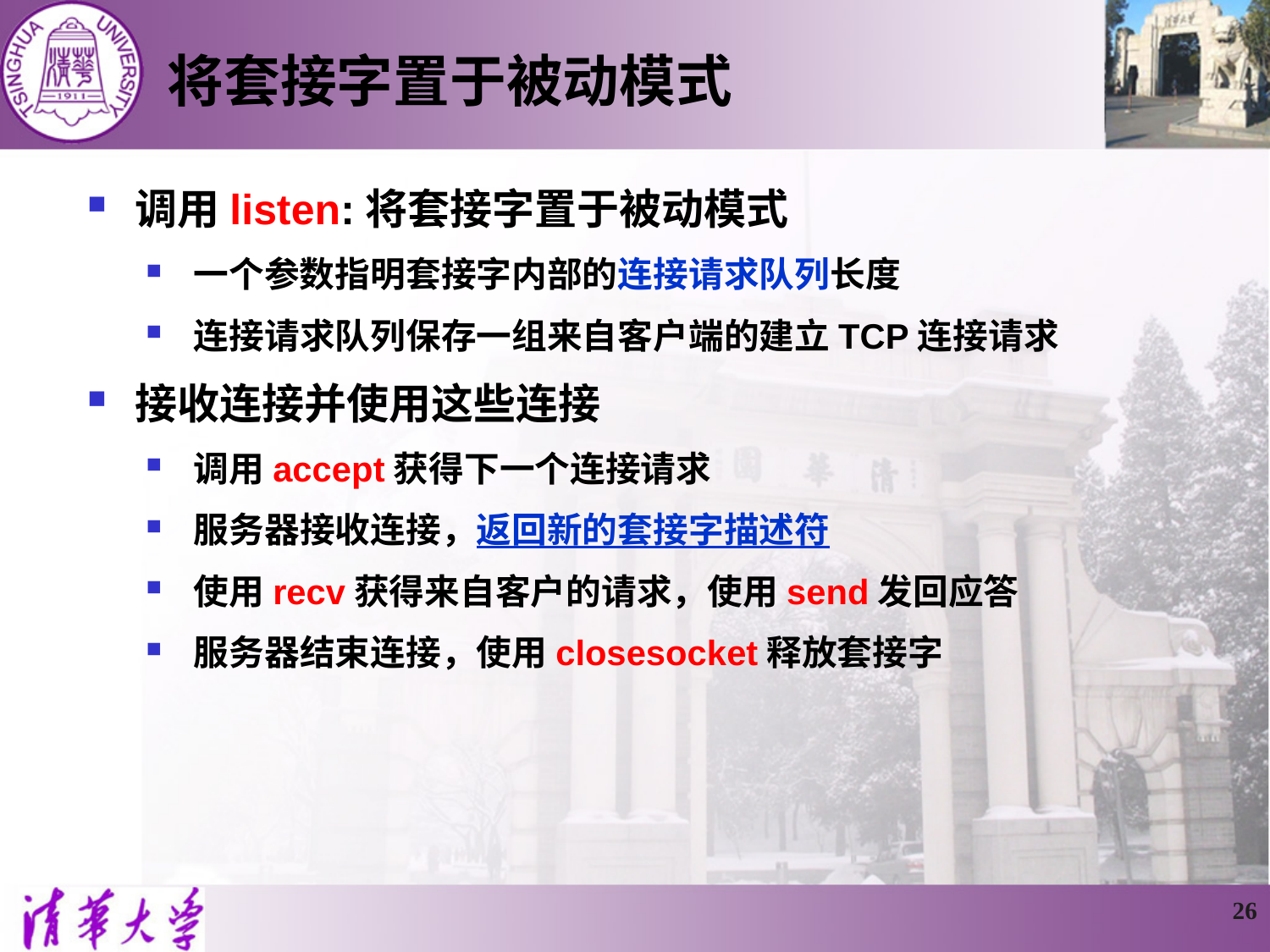

# 将套接字置于被动模式
调用listen:将套接字置于被动模式
一个参数指明套接字内部的连接请求队列长度
连接请求队列保存一组来自客户端的建立TCP连接请求
接收连接并使用这些连接
调用accept获得下一个连接请求
服务器接收连接，返回新的套接字描述符
使用recv获得来自客户的请求，使用send发回应答
服务器结束连接，使用closesocket释放套接字
26